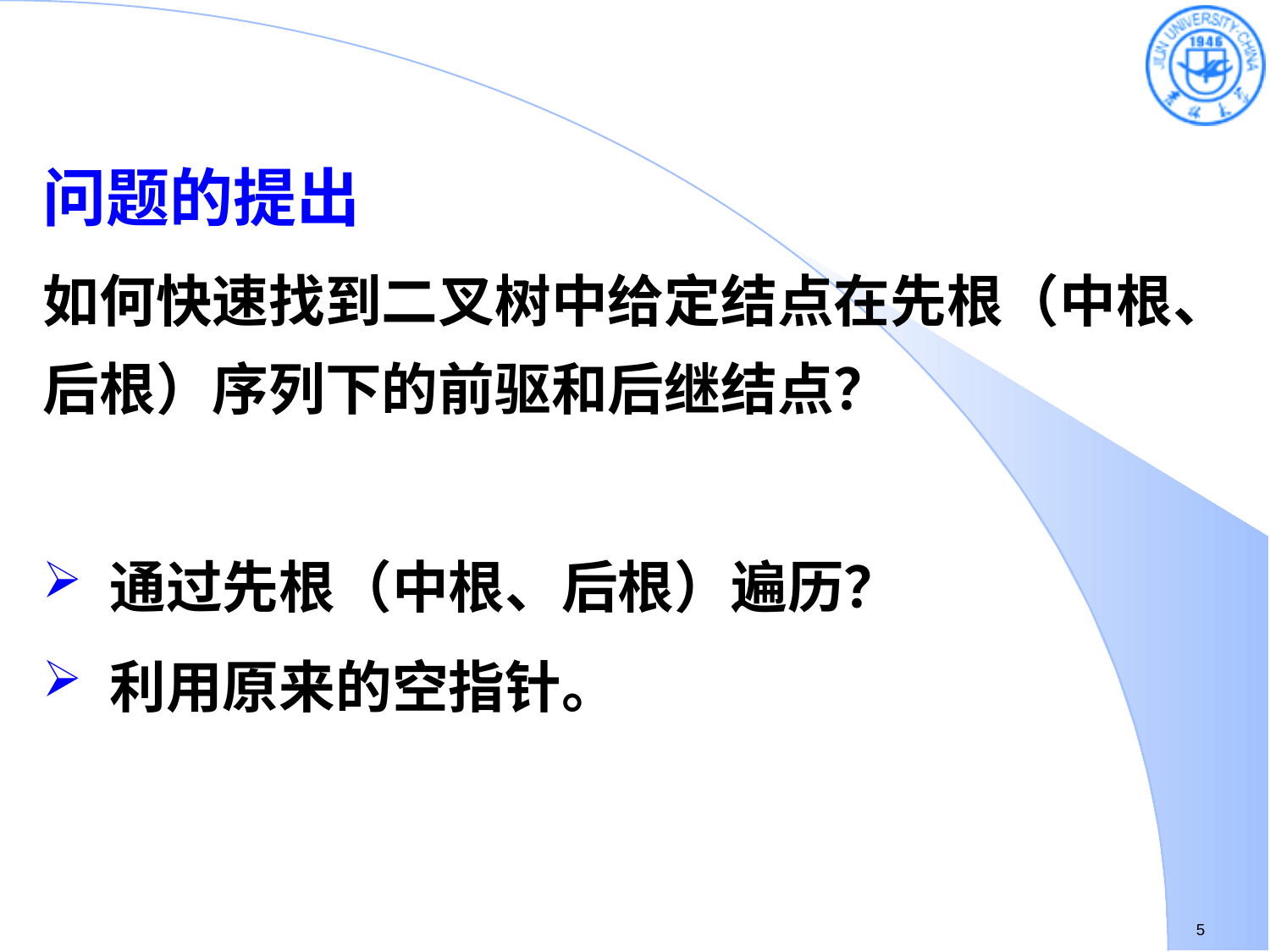

问题的提出
如何快速找到二叉树中给定结点在先根（中根、后根）序列下的前驱和后继结点？

 通过先根（中根、后根）遍历？
 利用原来的空指针。